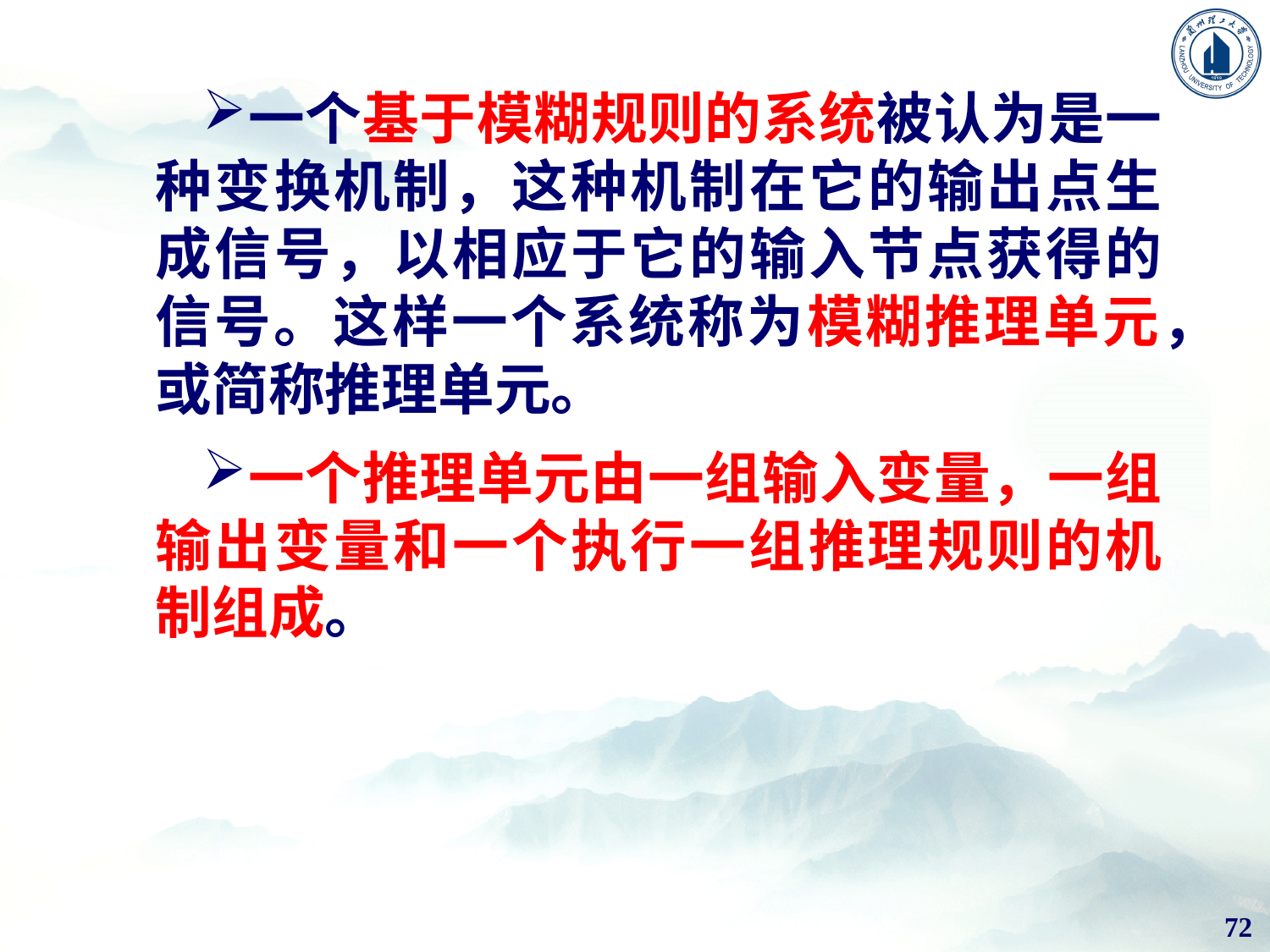

一个基于模糊规则的系统被认为是一种变换机制，这种机制在它的输出点生成信号，以相应于它的输入节点获得的信号。这样一个系统称为模糊推理单元，或简称推理单元。
一个推理单元由一组输入变量，一组输出变量和一个执行一组推理规则的机制组成。

72